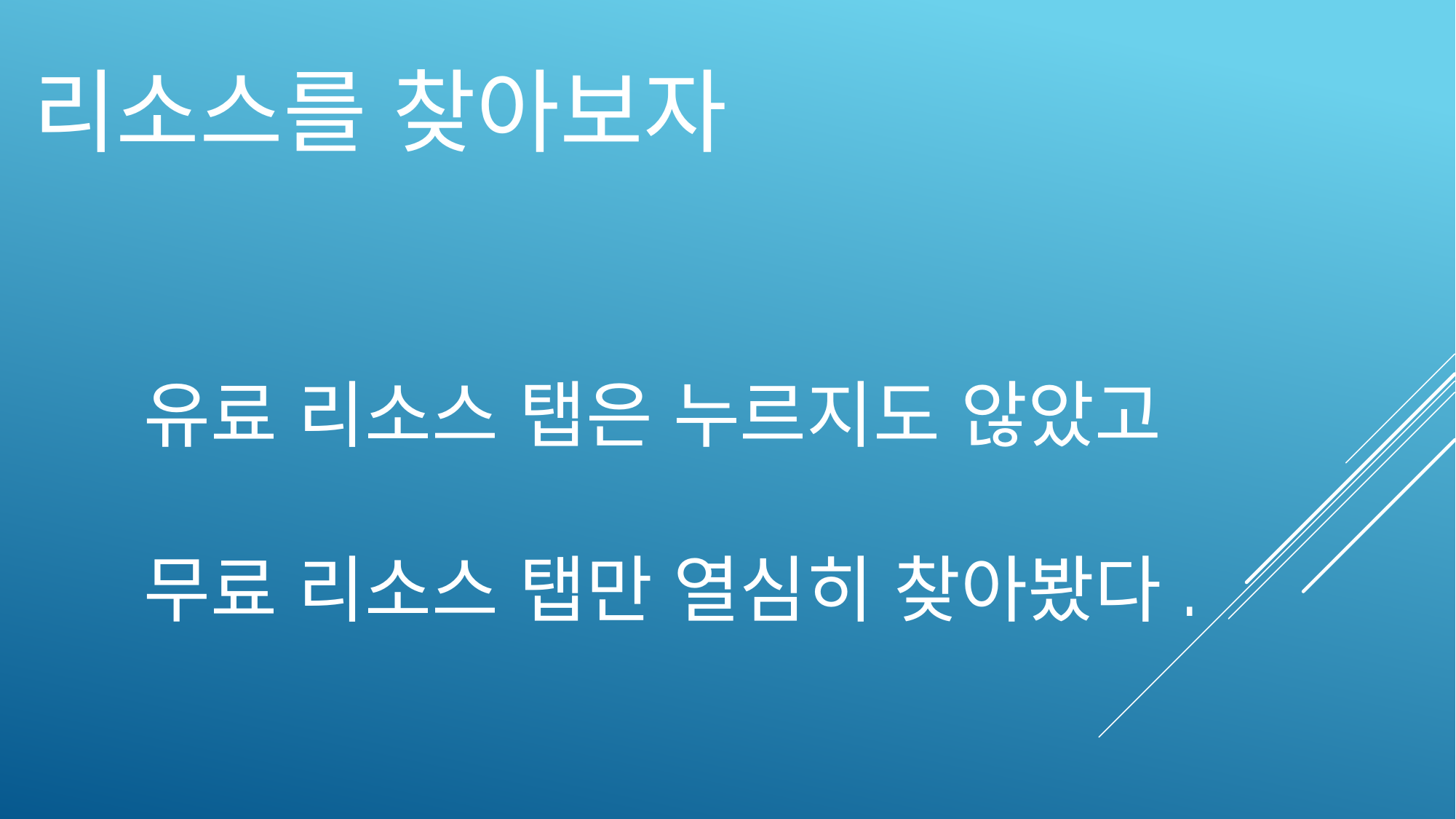

리소스를 찾아보자
유료 리소스 탭은 누르지도 않았고

무료 리소스 탭만 열심히 찾아봤다.